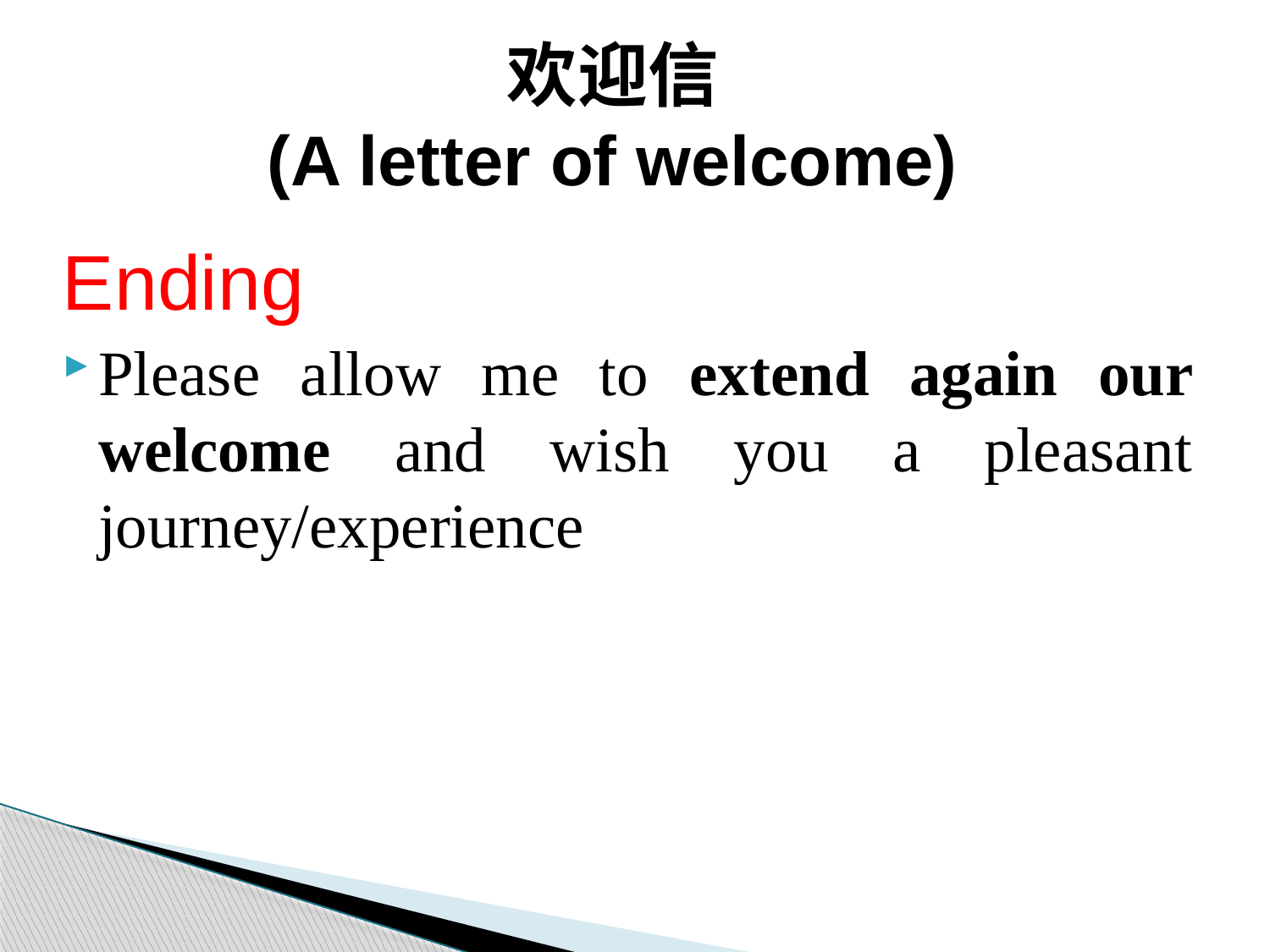

# 欢迎信 (A letter of welcome)
Ending
Please allow me to extend again our welcome and wish you a pleasant journey/experience